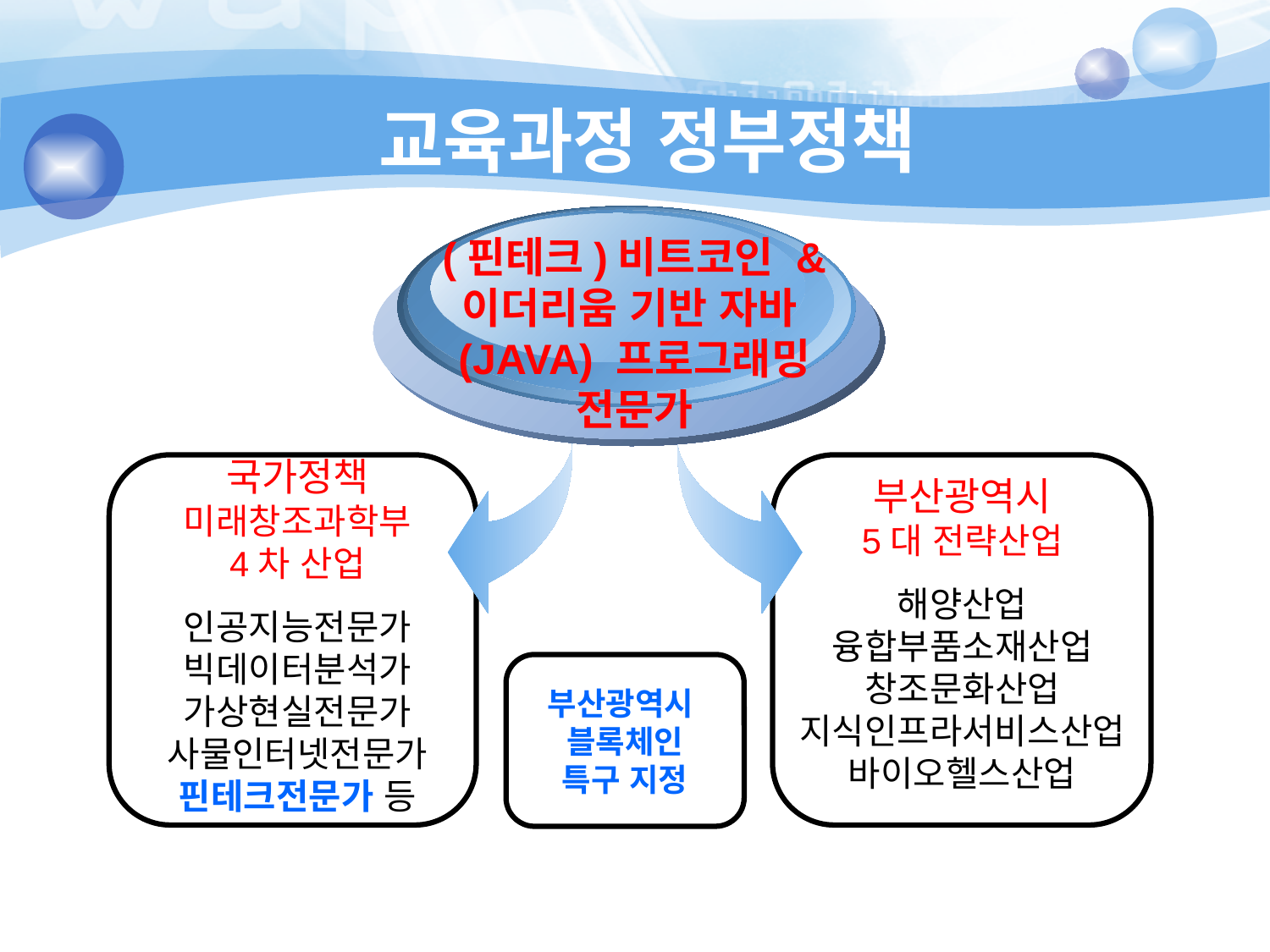

# 교육과정 정부정책

(핀테크)비트코인 & 이더리움 기반 자바(JAVA) 프로그래밍 전문가

국가정책
미래창조과학부
4차 산업

인공지능전문가
빅데이터분석가
가상현실전문가
사물인터넷전문가
핀테크전문가 등

부산광역시
5대 전략산업

해양산업 융합부품소재산업
창조문화산업
지식인프라서비스산업 바이오헬스산업
부산광역시
블록체인
특구 지정